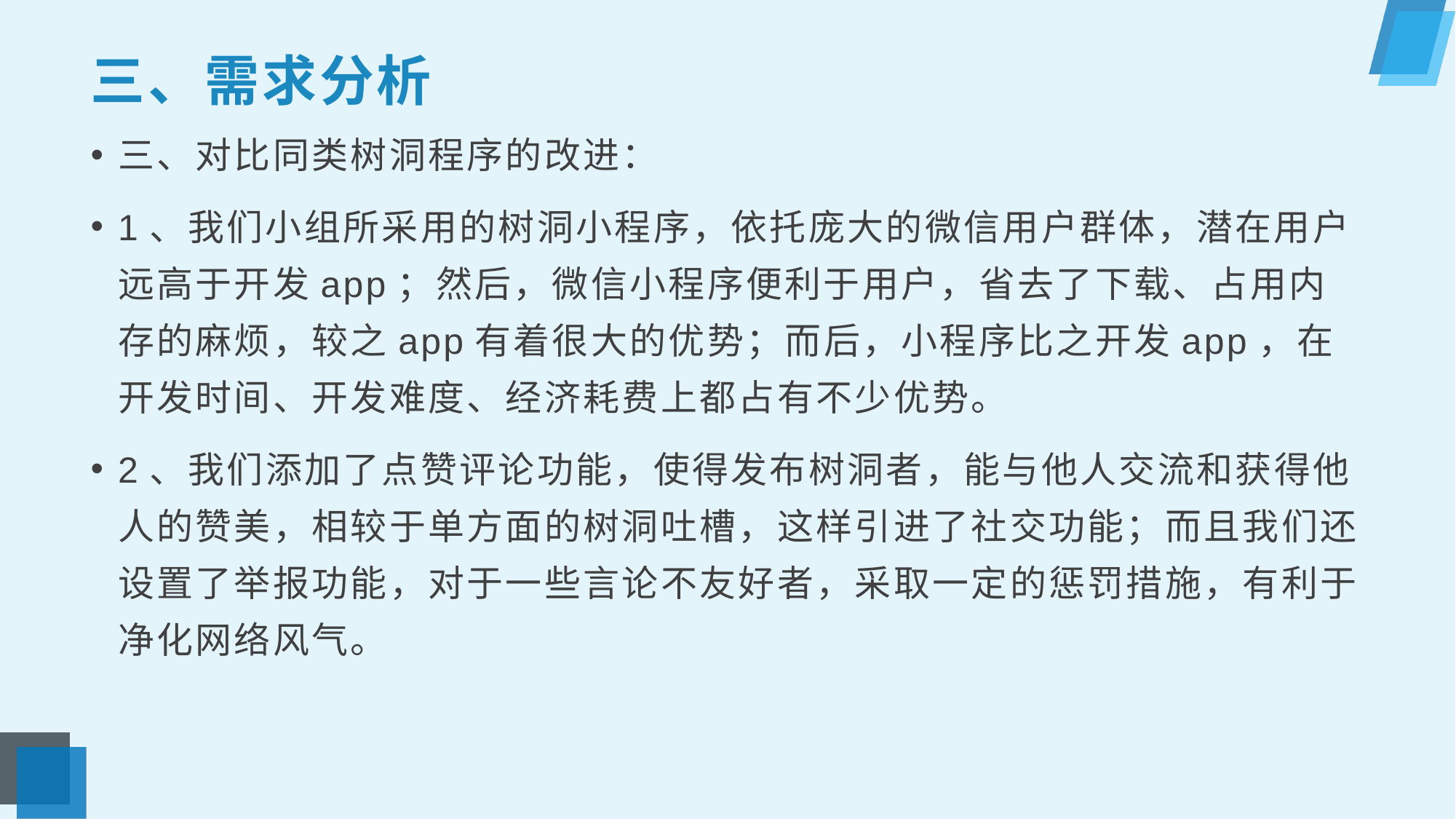

# 三、需求分析
三、对比同类树洞程序的改进：
1、我们小组所采用的树洞小程序，依托庞大的微信用户群体，潜在用户远高于开发app；然后，微信小程序便利于用户，省去了下载、占用内存的麻烦，较之app有着很大的优势；而后，小程序比之开发app，在开发时间、开发难度、经济耗费上都占有不少优势。
2、我们添加了点赞评论功能，使得发布树洞者，能与他人交流和获得他人的赞美，相较于单方面的树洞吐槽，这样引进了社交功能；而且我们还设置了举报功能，对于一些言论不友好者，采取一定的惩罚措施，有利于净化网络风气。